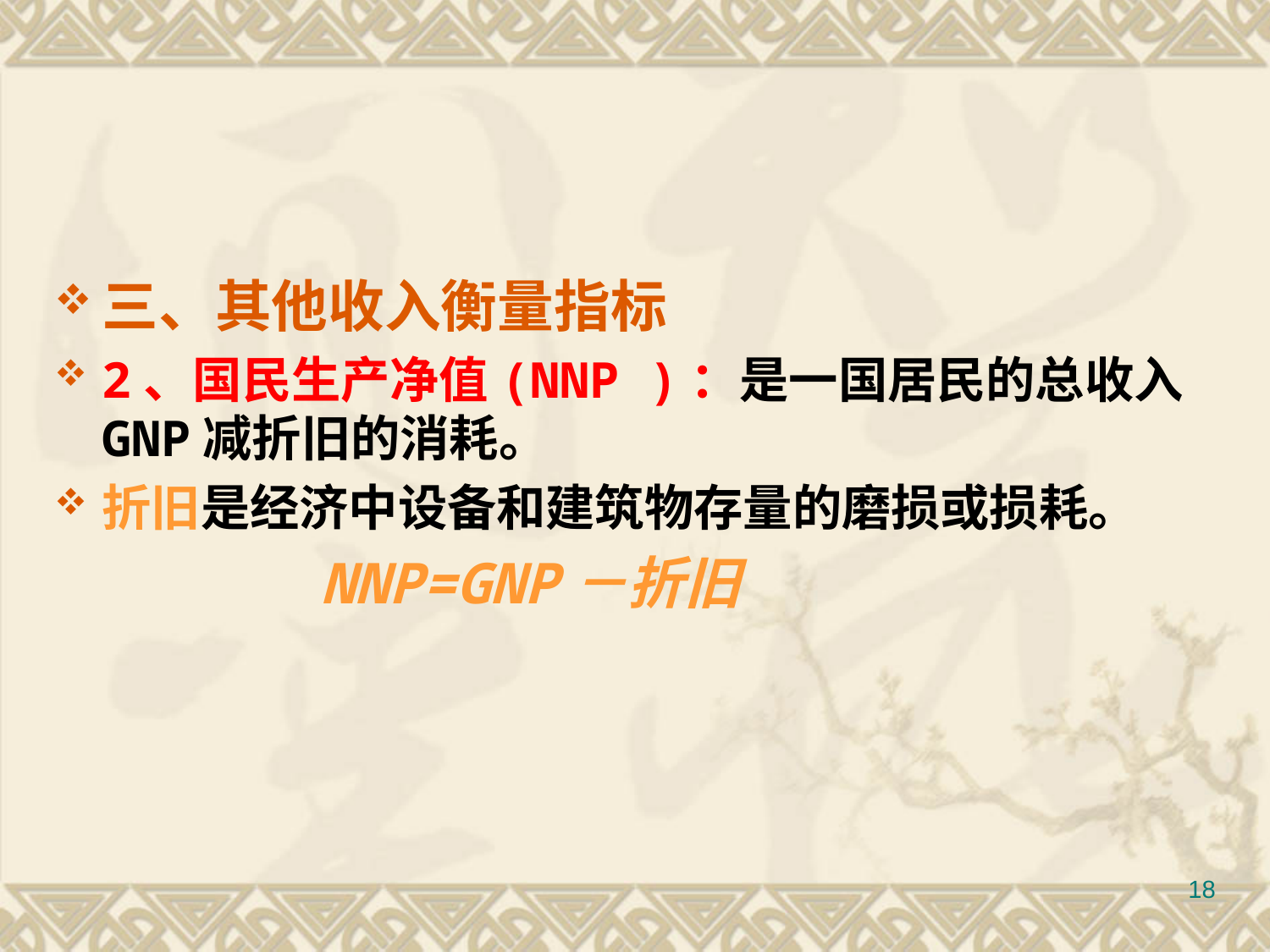

#
三、其他收入衡量指标
2、国民生产净值(NNP )：是一国居民的总收入GNP减折旧的消耗。
折旧是经济中设备和建筑物存量的磨损或损耗。
         NNP=GNP－折旧

18